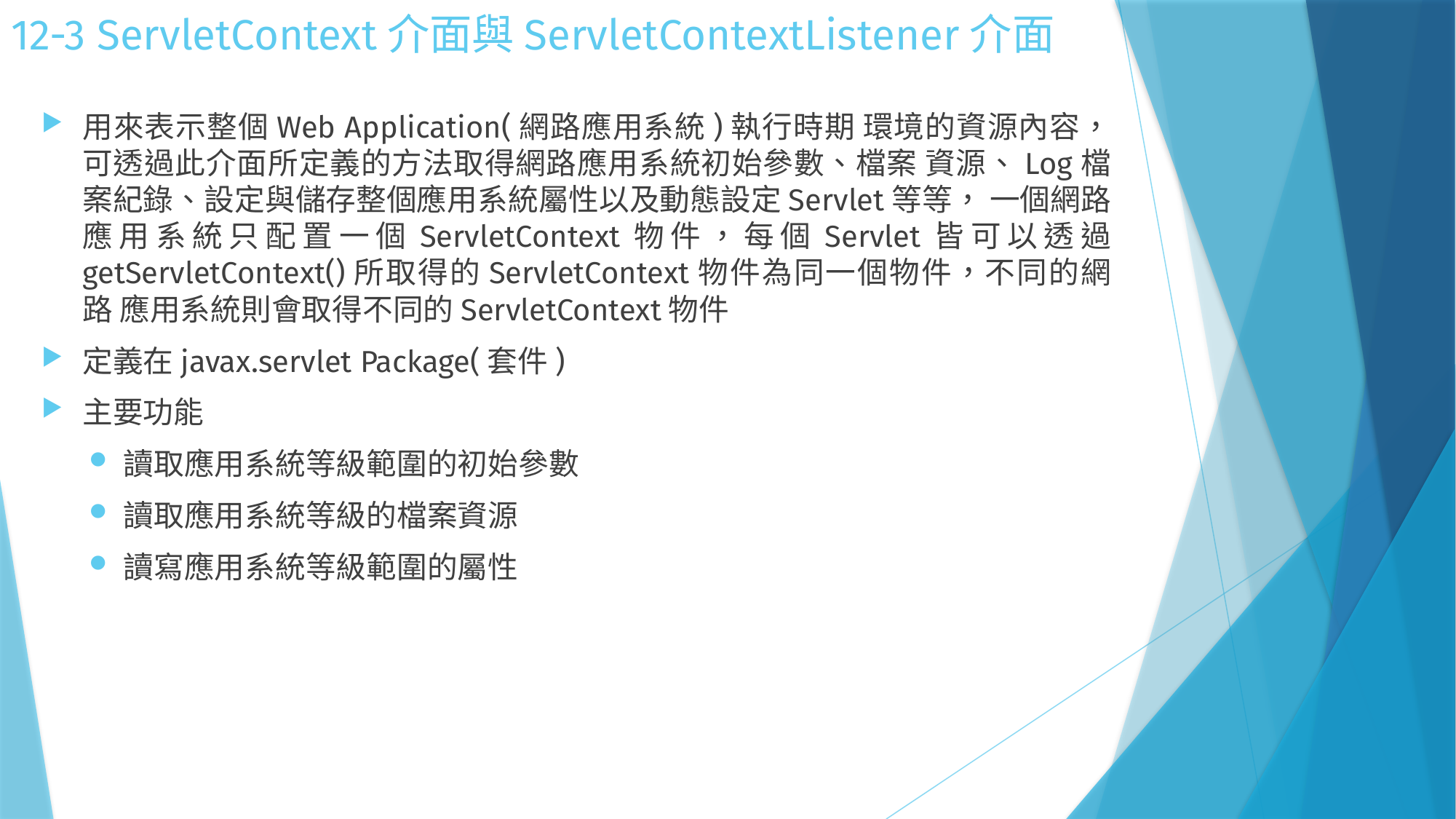

# 12-3 ServletContext介面與ServletContextListener介面
用來表示整個Web Application(網路應用系統)執行時期 環境的資源內容，可透過此介面所定義的方法取得網路應用系統初始參數、檔案 資源、Log檔案紀錄、設定與儲存整個應用系統屬性以及動態設定Servlet等等， 一個網路應用系統只配置一個ServletContext物件，每個Servlet皆可以透過 getServletContext()所取得的ServletContext物件為同一個物件，不同的網路 應用系統則會取得不同的ServletContext物件
定義在javax.servlet Package(套件)
主要功能
讀取應用系統等級範圍的初始參數
讀取應用系統等級的檔案資源
讀寫應用系統等級範圍的屬性